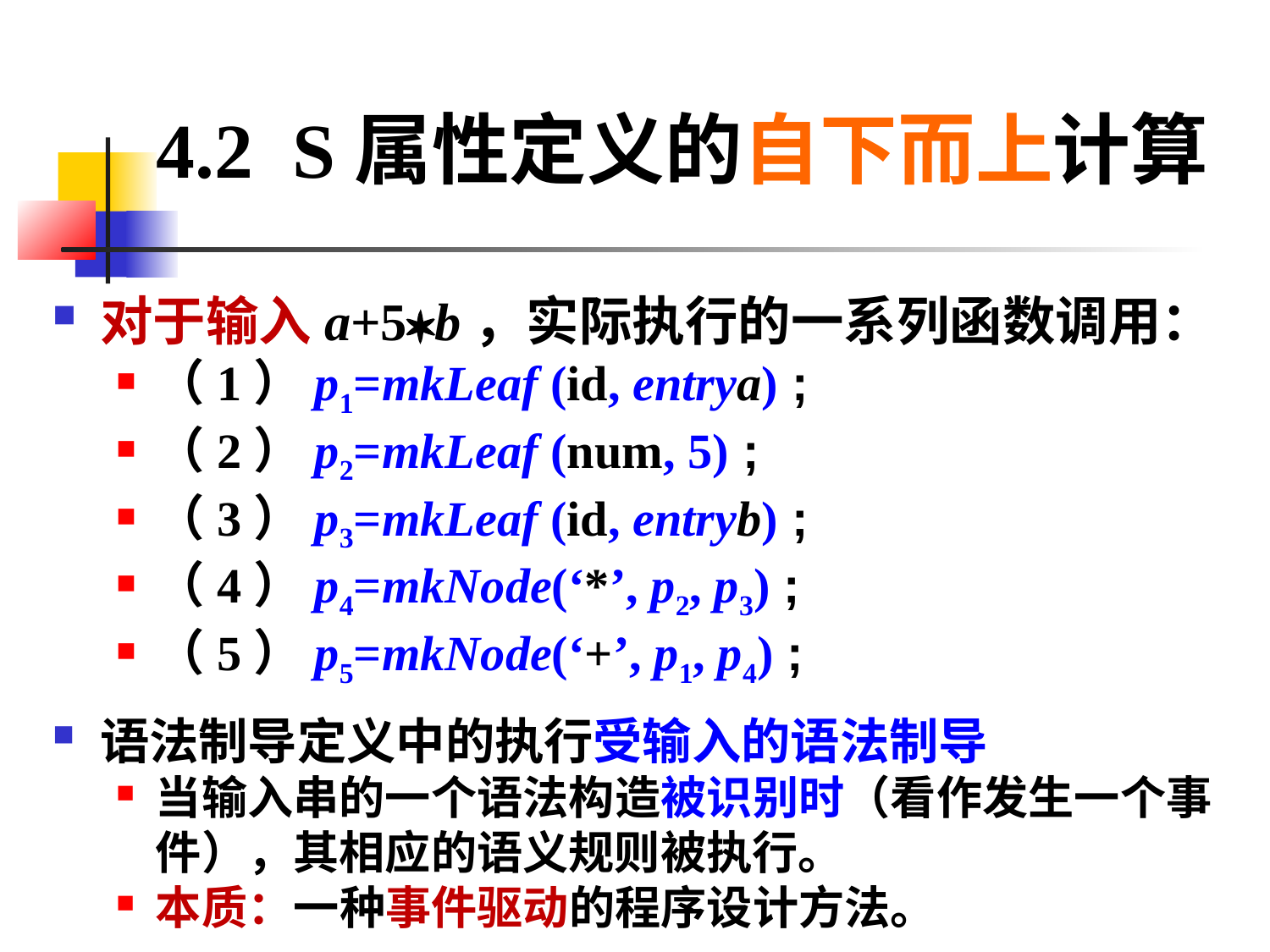

# 4.2  S属性定义的自下而上计算
对于输入a+5∗b，实际执行的一系列函数调用：
（1）p1=mkLeaf (id, entrya) ;
（2）p2=mkLeaf (num, 5) ;
（3）p3=mkLeaf (id, entryb) ;
（4）p4=mkNode(‘*’, p2, p3) ;
（5）p5=mkNode(‘+’, p1, p4) ;
语法制导定义中的执行受输入的语法制导
当输入串的一个语法构造被识别时（看作发生一个事件），其相应的语义规则被执行。
本质：一种事件驱动的程序设计方法。